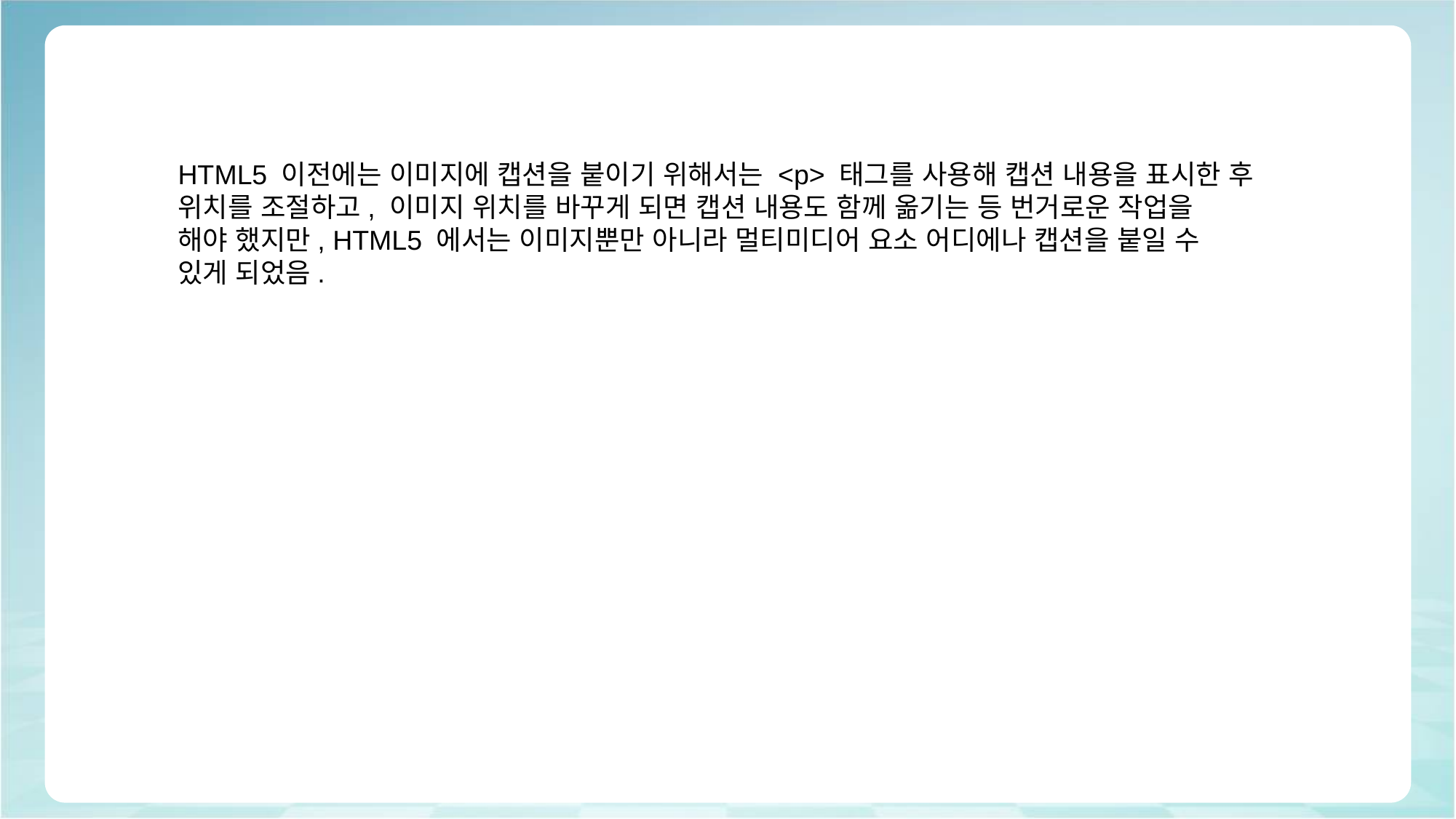

HTML5 이전에는 이미지에 캡션을 붙이기 위해서는 <p> 태그를 사용해 캡션 내용을 표시한 후
위치를 조절하고, 이미지 위치를 바꾸게 되면 캡션 내용도 함께 옮기는 등 번거로운 작업을
해야 했지만, HTML5 에서는 이미지뿐만 아니라 멀티미디어 요소 어디에나 캡션을 붙일 수
있게 되었음.